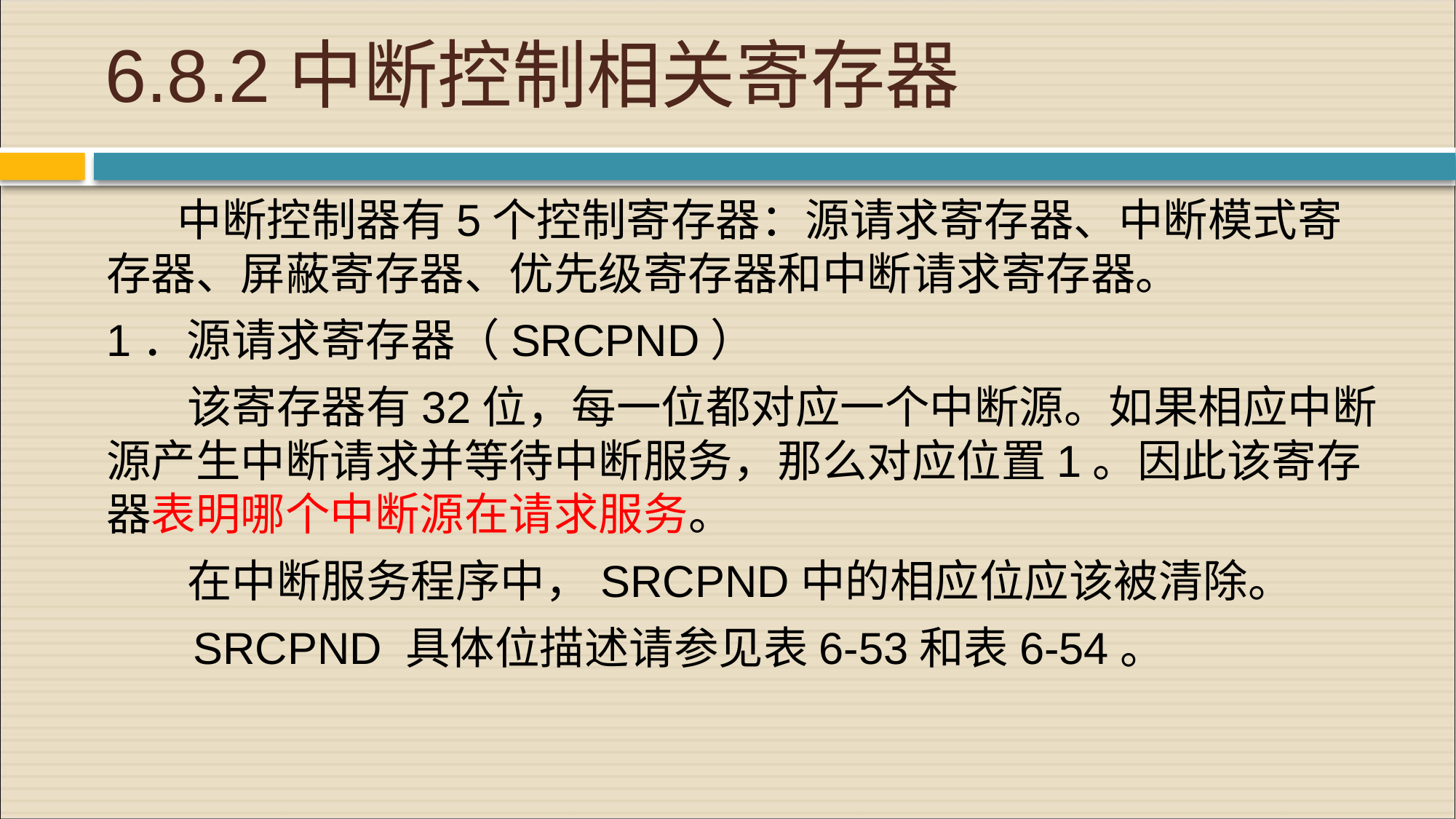

# 6.8.2中断控制相关寄存器
      中断控制器有5个控制寄存器：源请求寄存器、中断模式寄存器、屏蔽寄存器、优先级寄存器和中断请求寄存器。
1．源请求寄存器（SRCPND）
       该寄存器有32位，每一位都对应一个中断源。如果相应中断源产生中断请求并等待中断服务，那么对应位置1。因此该寄存器表明哪个中断源在请求服务。
       在中断服务程序中，SRCPND中的相应位应该被清除。
       SRCPND 具体位描述请参见表6-53和表6-54。